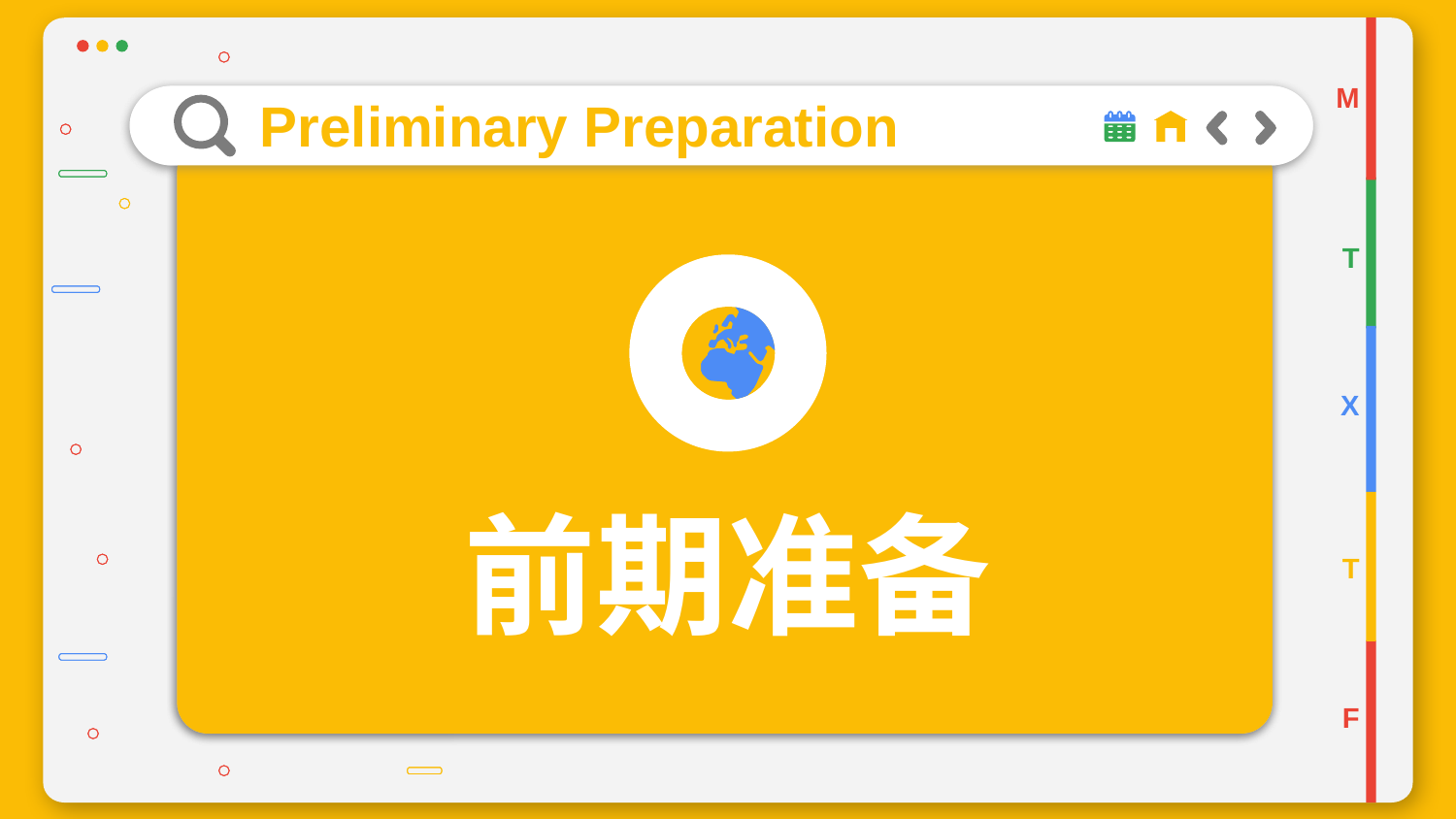

M

# Preliminary Preparation

T

X

前期准备
T

F